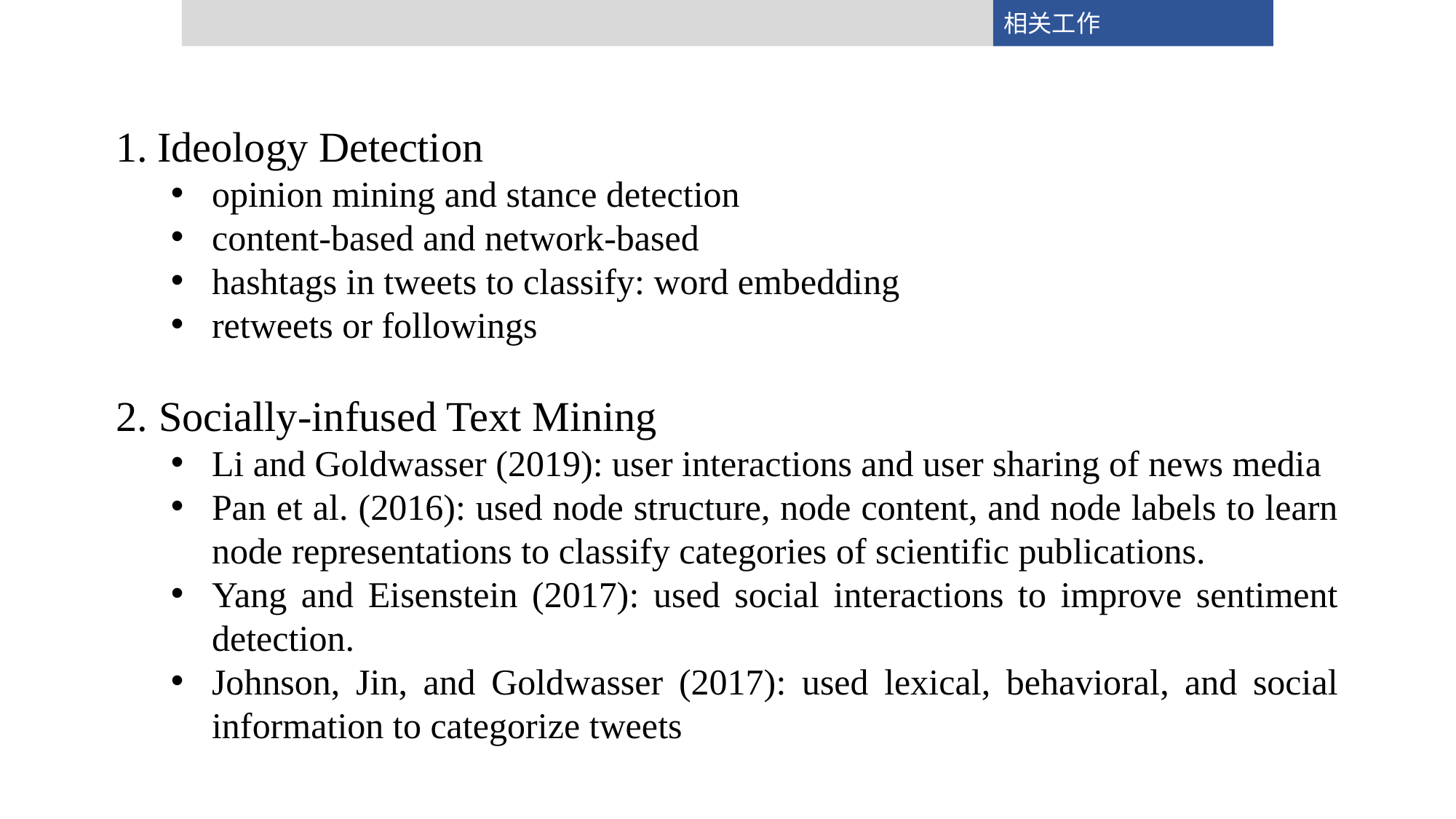

相关工作
Ideology Detection
opinion mining and stance detection
content-based and network-based
hashtags in tweets to classify: word embedding
retweets or followings

2. Socially-infused Text Mining
Li and Goldwasser (2019): user interactions and user sharing of news media
Pan et al. (2016): used node structure, node content, and node labels to learn node representations to classify categories of scientific publications.
Yang and Eisenstein (2017): used social interactions to improve sentiment detection.
Johnson, Jin, and Goldwasser (2017): used lexical, behavioral, and social information to categorize tweets